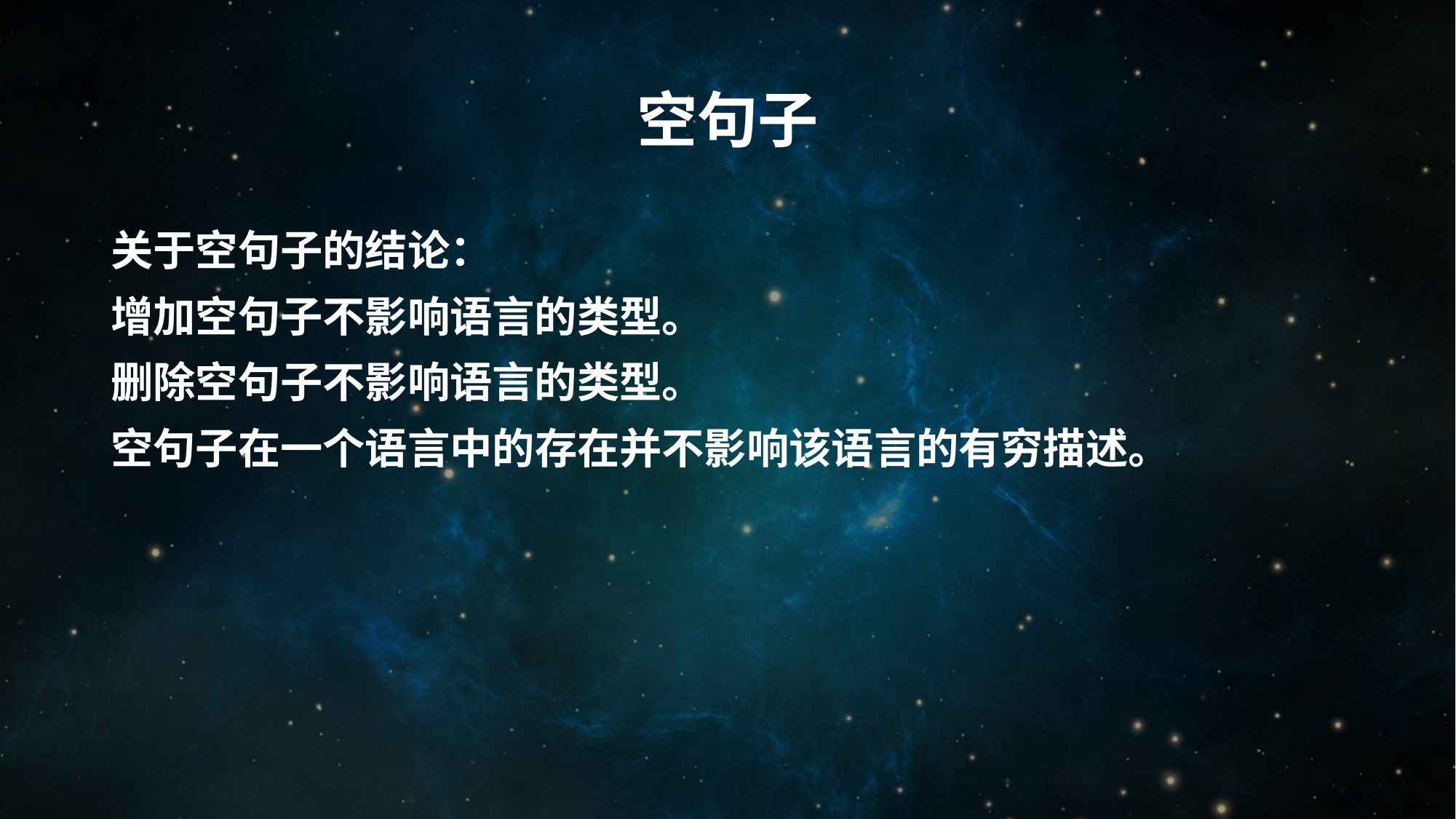

# 空句子
关于空句子的结论：
增加空句子不影响语言的类型。
删除空句子不影响语言的类型。
空句子在一个语言中的存在并不影响该语言的有穷描述。